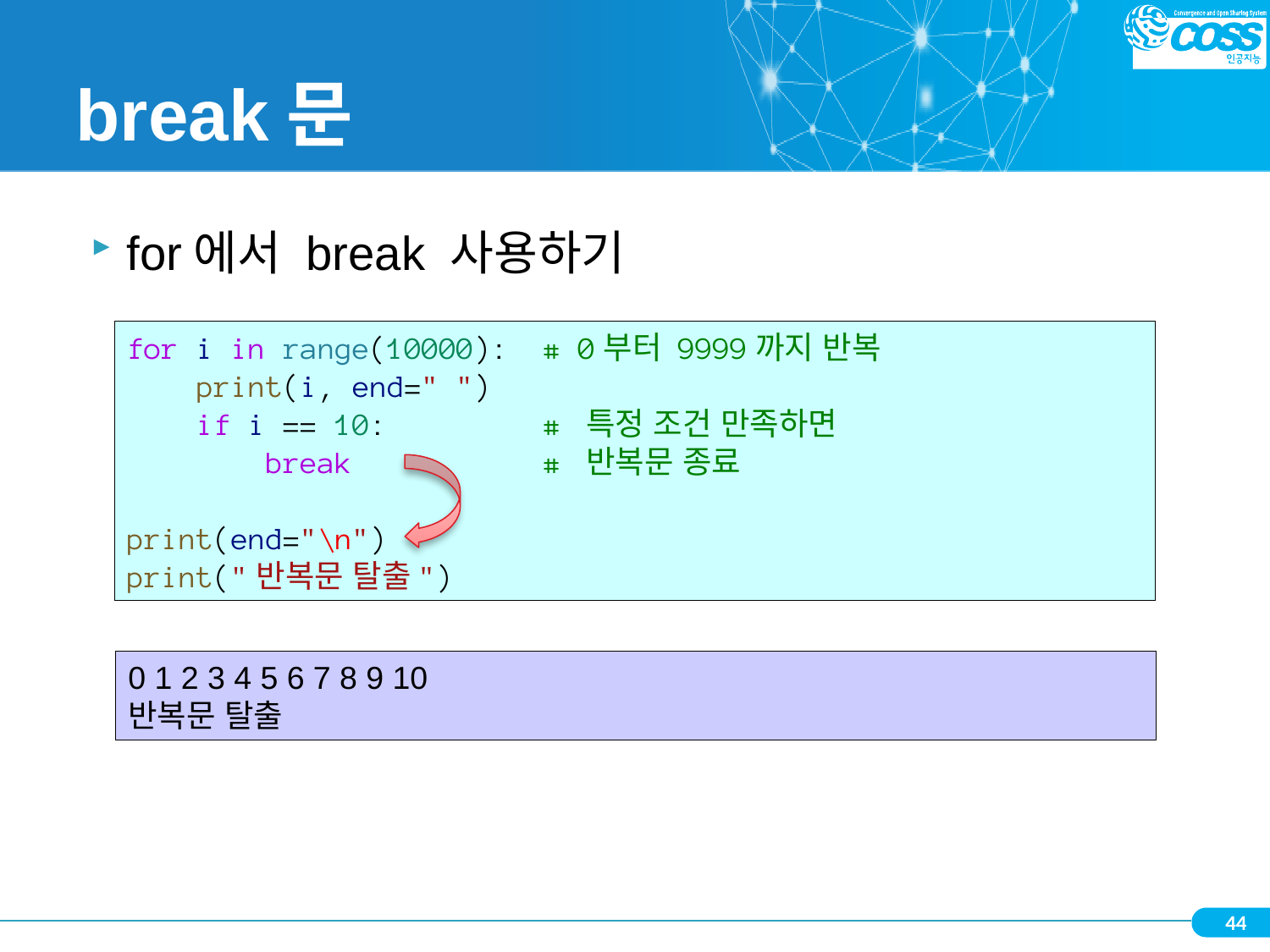

# break문
for에서 break 사용하기
for i in range(10000):  # 0부터 9999까지 반복
    print(i, end=" ")
    if i == 10:         # 특정 조건 만족하면
        break           # 반복문 종료
print(end="\n")
print("반복문 탈출")

0 1 2 3 4 5 6 7 8 9 10
반복문 탈출